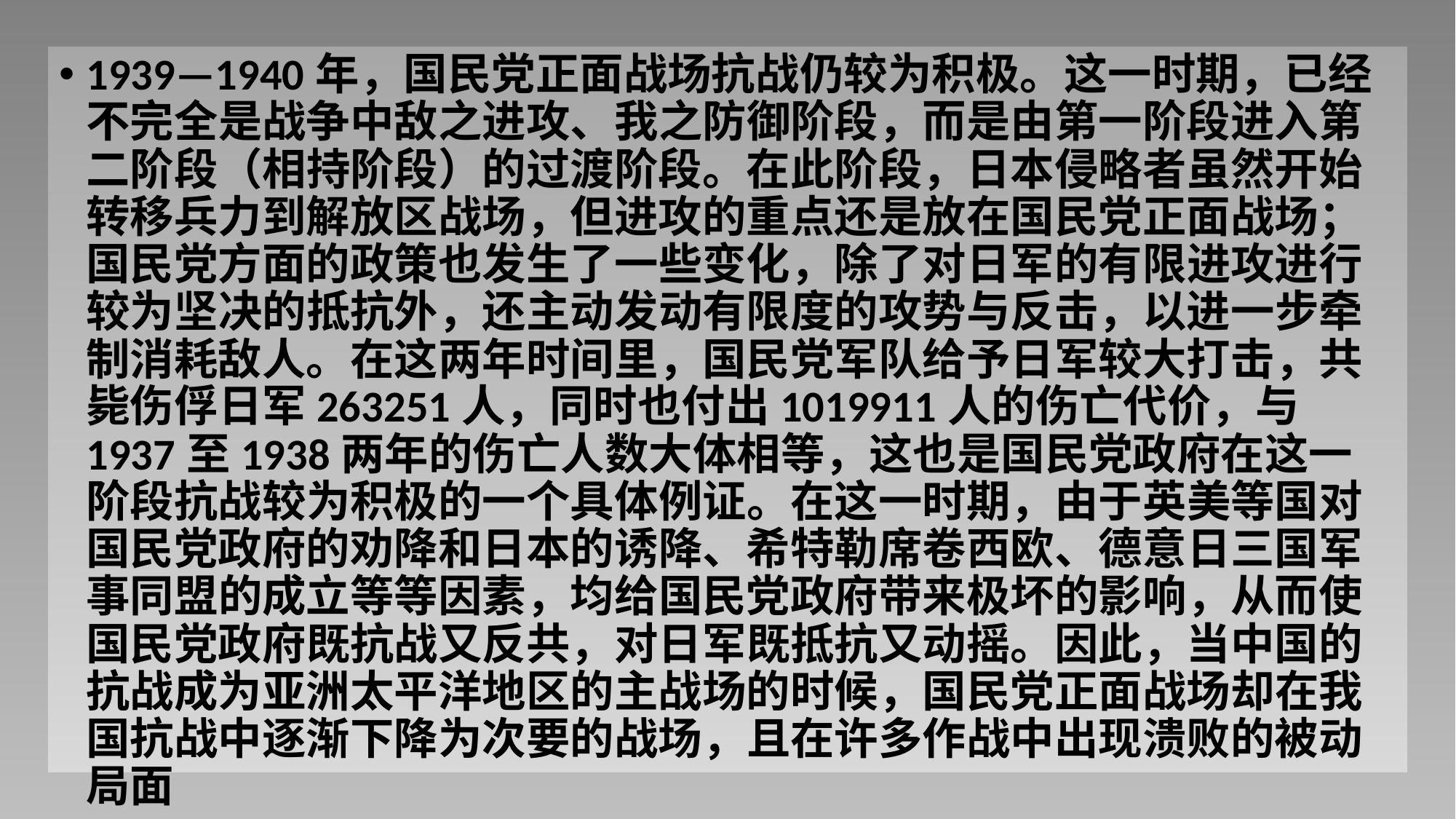

1939—1940年，国民党正面战场抗战仍较为积极。这一时期，已经不完全是战争中敌之进攻、我之防御阶段，而是由第一阶段进入第二阶段（相持阶段）的过渡阶段。在此阶段，日本侵略者虽然开始转移兵力到解放区战场，但进攻的重点还是放在国民党正面战场；国民党方面的政策也发生了一些变化，除了对日军的有限进攻进行较为坚决的抵抗外，还主动发动有限度的攻势与反击，以进一步牵制消耗敌人。在这两年时间里，国民党军队给予日军较大打击，共毙伤俘日军263251人，同时也付出1019911人的伤亡代价，与1937至1938两年的伤亡人数大体相等，这也是国民党政府在这一阶段抗战较为积极的一个具体例证。在这一时期，由于英美等国对国民党政府的劝降和日本的诱降、希特勒席卷西欧、德意日三国军事同盟的成立等等因素，均给国民党政府带来极坏的影响，从而使国民党政府既抗战又反共，对日军既抵抗又动摇。因此，当中国的抗战成为亚洲太平洋地区的主战场的时候，国民党正面战场却在我国抗战中逐渐下降为次要的战场，且在许多作战中出现溃败的被动局面